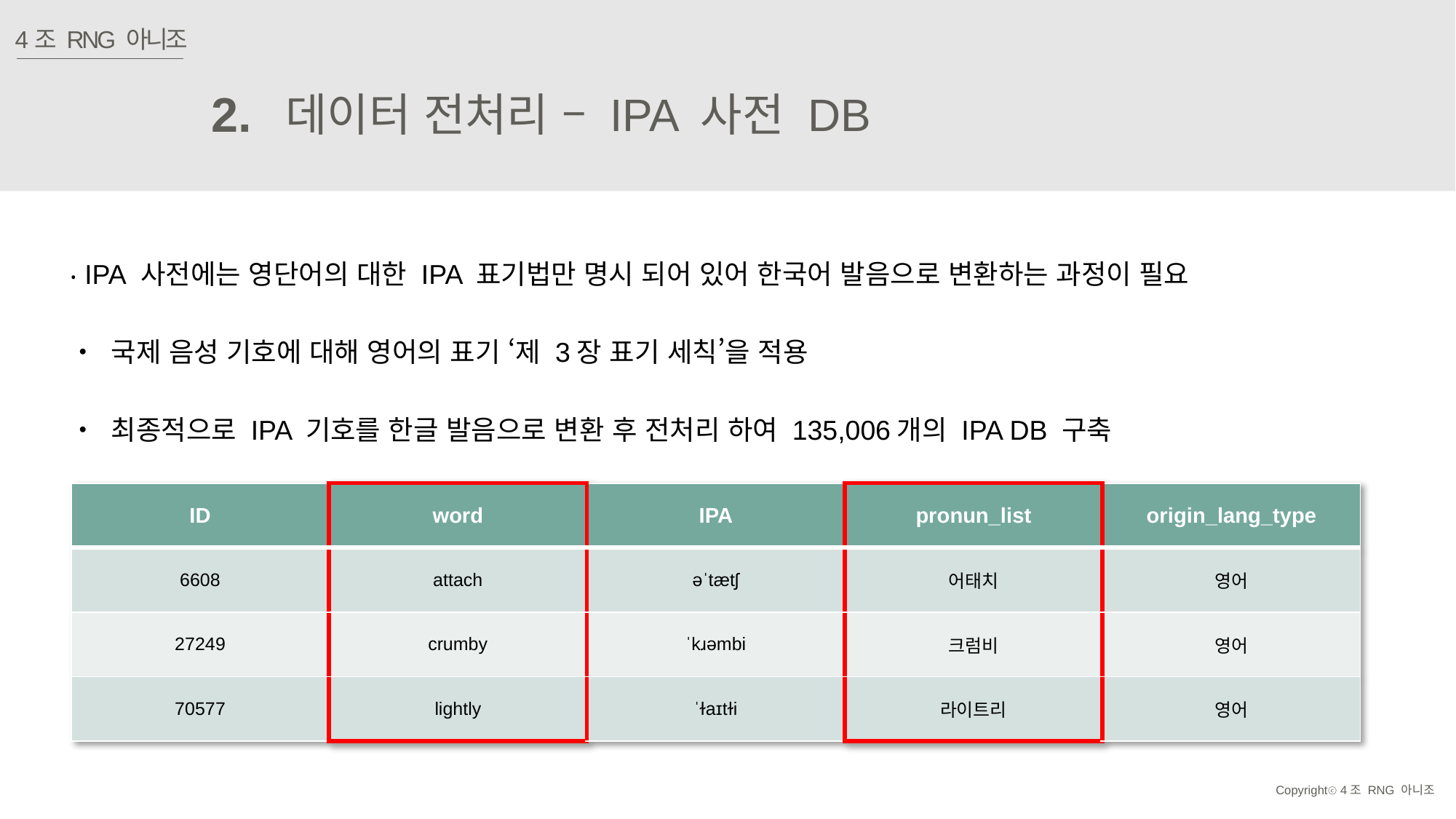

4조 RNG 아니조
2.
데이터 전처리 – IPA 사전 DB
‧ IPA 사전에는 영단어의 대한 IPA 표기법만 명시 되어 있어 한국어 발음으로 변환하는 과정이 필요
‧ 국제 음성 기호에 대해 영어의 표기 ‘제 3장 표기 세칙’을 적용
‧ 최종적으로 IPA 기호를 한글 발음으로 변환 후 전처리 하여 135,006개의 IPA DB 구축
| ID | word | IPA | pronun\_list | origin\_lang\_type |
| --- | --- | --- | --- | --- |
| 6608 | attach | əˈtætʃ | 어태치 | 영어 |
| 27249 | crumby | ˈkɹəmbi | 크럼비 | 영어 |
| 70577 | lightly | ˈɫaɪtɫi | 라이트리 | 영어 |